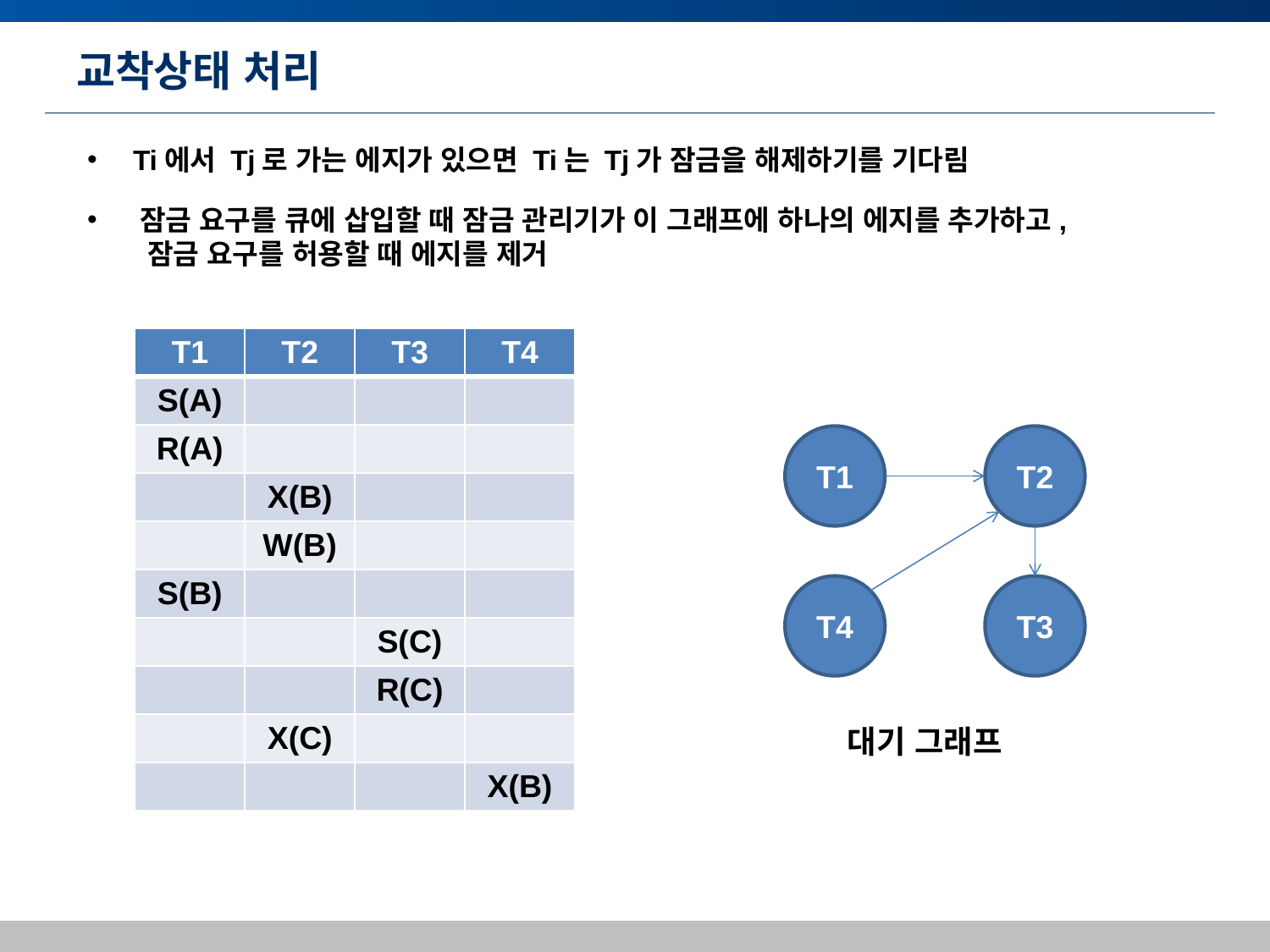

# 교착상태 처리
  Ti에서 Tj로 가는 에지가 있으면 Ti는 Tj가 잠금을 해제하기를 기다림
  잠금 요구를 큐에 삽입할 때 잠금 관리기가 이 그래프에 하나의 에지를 추가하고,
   잠금 요구를 허용할 때 에지를 제거
| T1 | T2 | T3 | T4 |
| --- | --- | --- | --- |
| S(A) |  |  |  |
| R(A) |  |  |  |
|  | X(B) |  |  |
|  | W(B) |  |  |
| S(B) |  |  |  |
|  |  | S(C) |  |
|  |  | R(C) |  |
|  | X(C) |  |  |
|  |  |  | X(B) |
T1
T2
T4
T3
대기 그래프